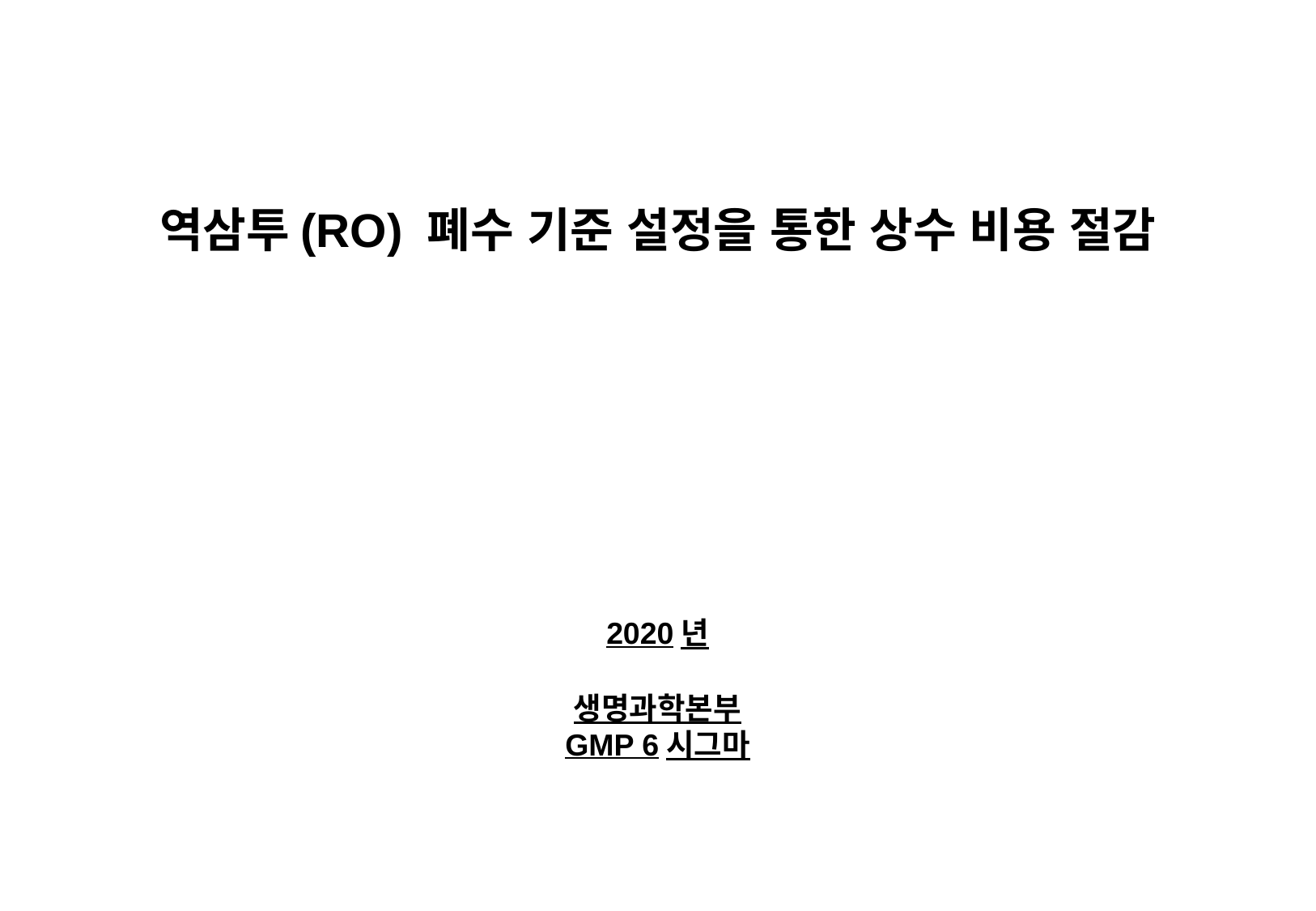

역삼투(RO) 폐수 기준 설정을 통한 상수 비용 절감
2020년
생명과학본부
GMP 6시그마